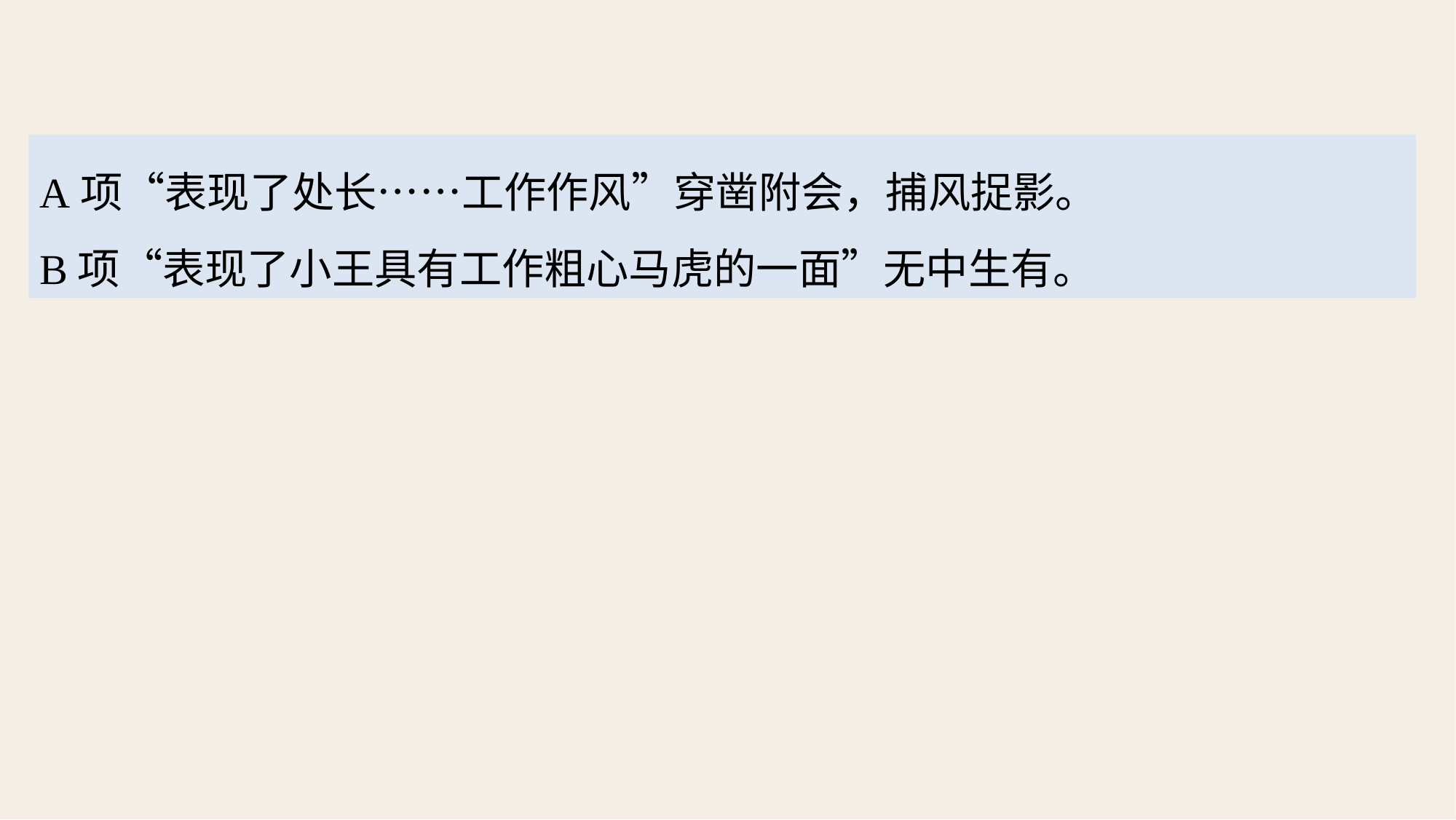

A项“表现了处长……工作作风”穿凿附会，捕风捉影。
B项“表现了小王具有工作粗心马虎的一面”无中生有。